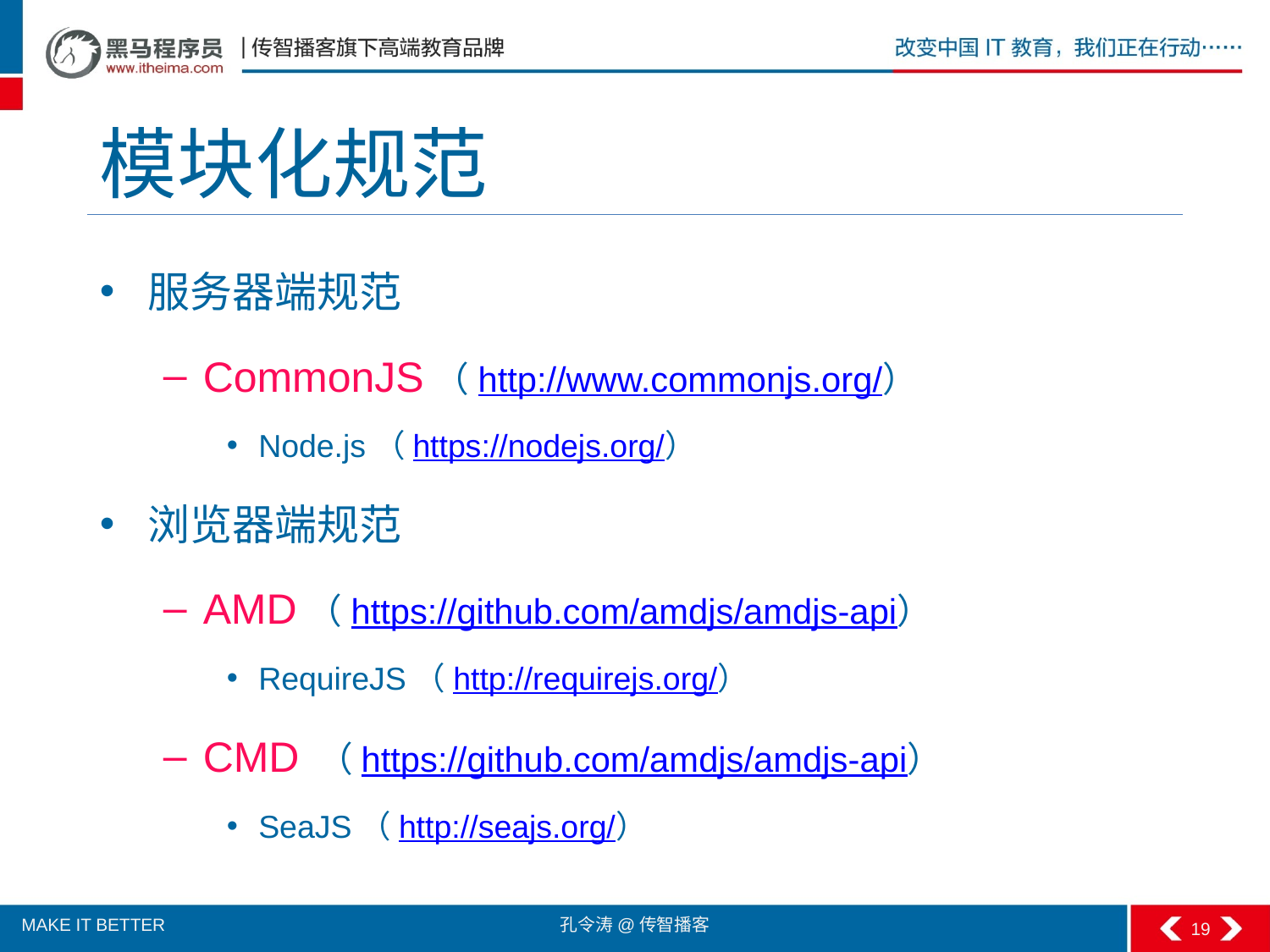

# 模块化规范
服务器端规范
CommonJS（http://www.commonjs.org/）
Node.js（https://nodejs.org/）
浏览器端规范
AMD（https://github.com/amdjs/amdjs-api）
RequireJS（http://requirejs.org/）
CMD （https://github.com/amdjs/amdjs-api）
SeaJS（http://seajs.org/）
19
孔令涛@传智播客
MAKE IT BETTER